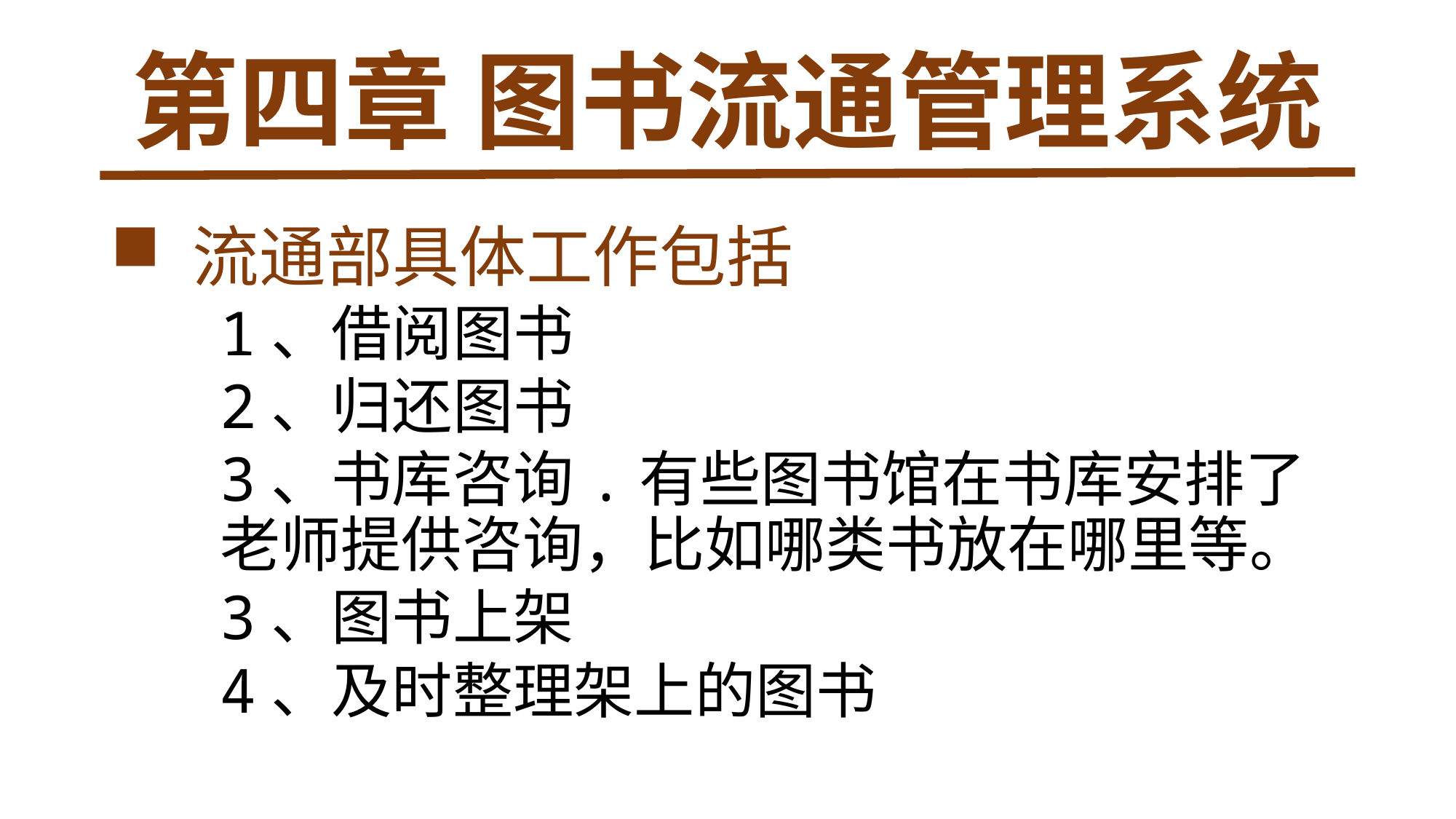

# 第四章 图书流通管理系统
 流通部具体工作包括
1、借阅图书
2、归还图书
3、书库咨询.有些图书馆在书库安排了老师提供咨询，比如哪类书放在哪里等。
3、图书上架
4、及时整理架上的图书